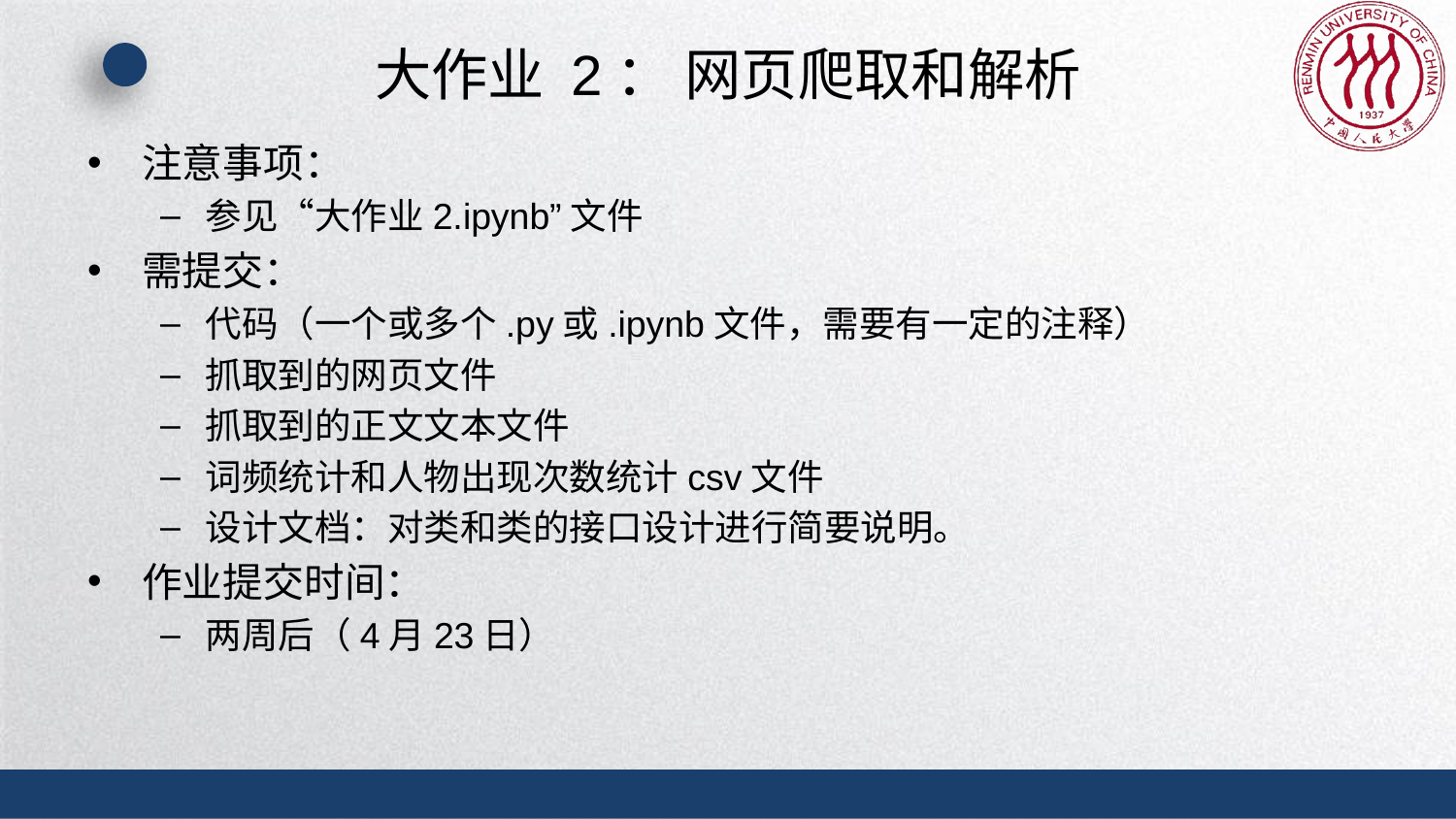

# 大作业 2： 网页爬取和解析
注意事项：
参见“大作业2.ipynb”文件
需提交：
代码（一个或多个.py或.ipynb文件，需要有一定的注释）
抓取到的网页文件
抓取到的正文文本文件
词频统计和人物出现次数统计csv文件
设计文档：对类和类的接口设计进行简要说明。
作业提交时间：
两周后（4月23日）